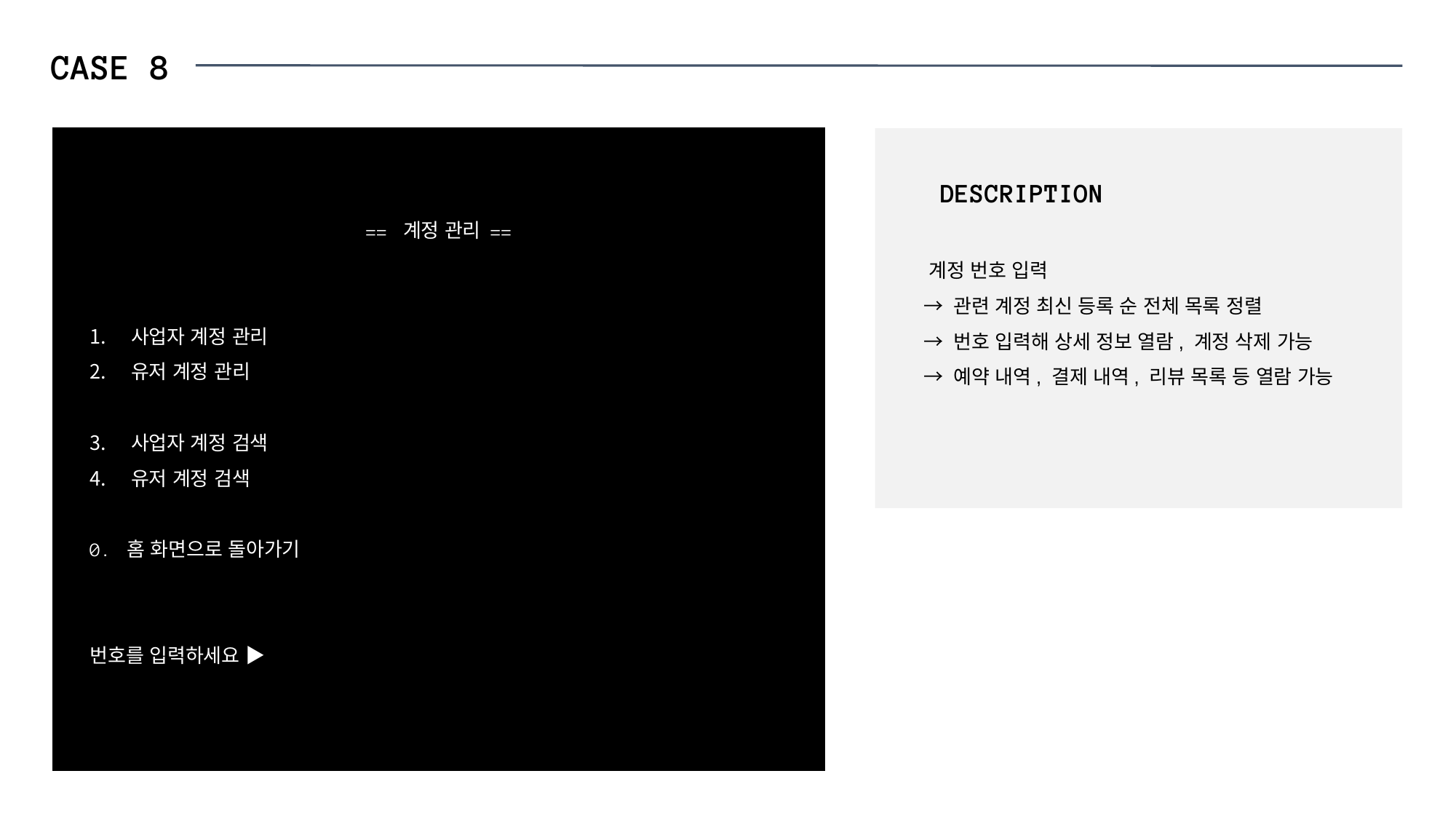

CASE 8

DESCRIPTION

       계정 번호 입력
       → 관련 계정 최신 등록 순 전체 목록 정렬
       → 번호 입력해 상세 정보 열람, 계정 삭제 가능
       → 예약 내역, 결제 내역, 리뷰 목록 등 열람 가능

== 계정 관리 ==

사업자 계정 관리
유저 계정 관리

사업자 계정 검색
유저 계정 검색

0. 홈 화면으로 돌아가기

번호를 입력하세요 ▶